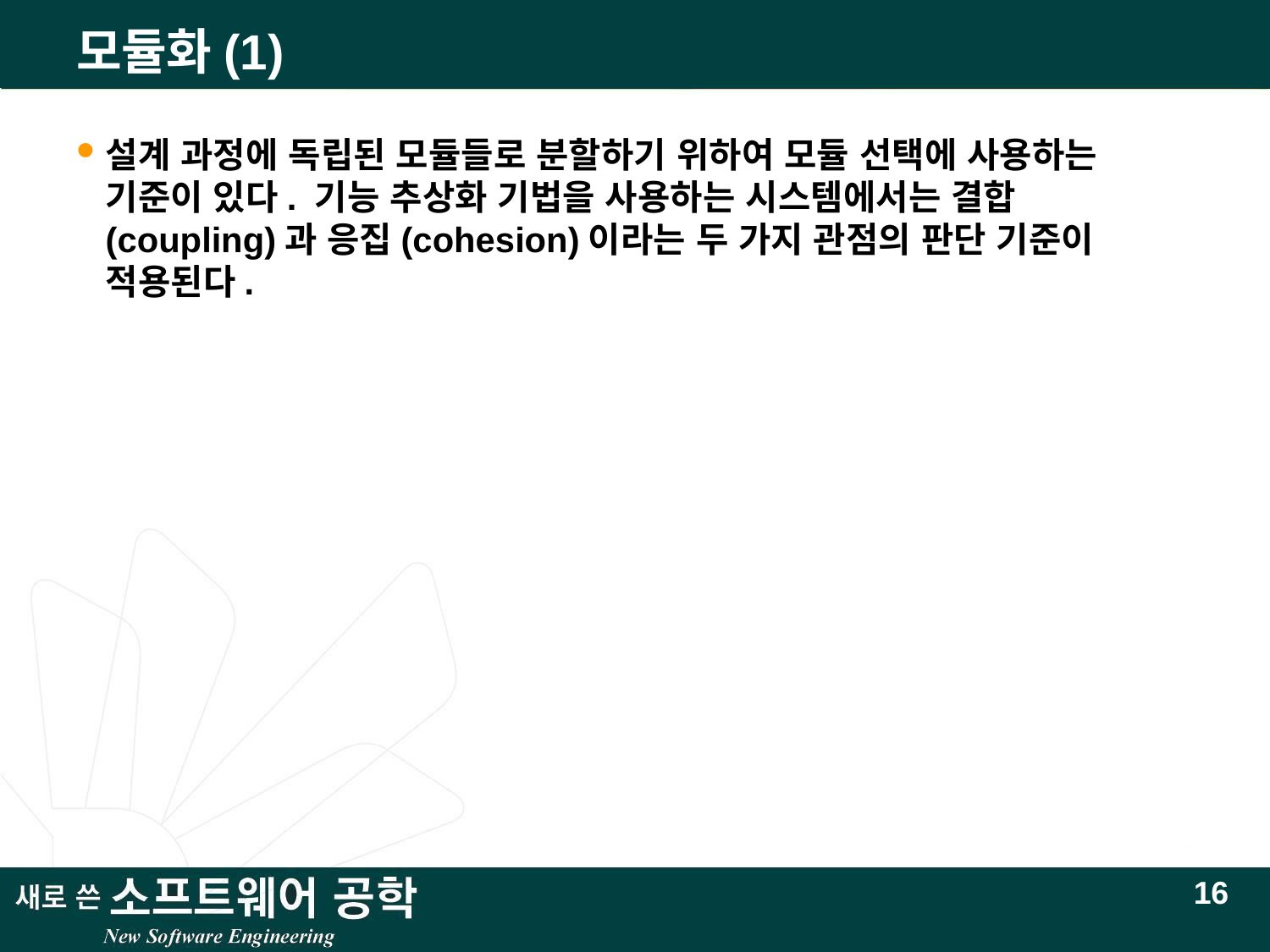

# 모듈화(1)
설계 과정에 독립된 모듈들로 분할하기 위하여 모듈 선택에 사용하는 기준이 있다. 기능 추상화 기법을 사용하는 시스템에서는 결합(coupling)과 응집(cohesion)이라는 두 가지 관점의 판단 기준이 적용된다.